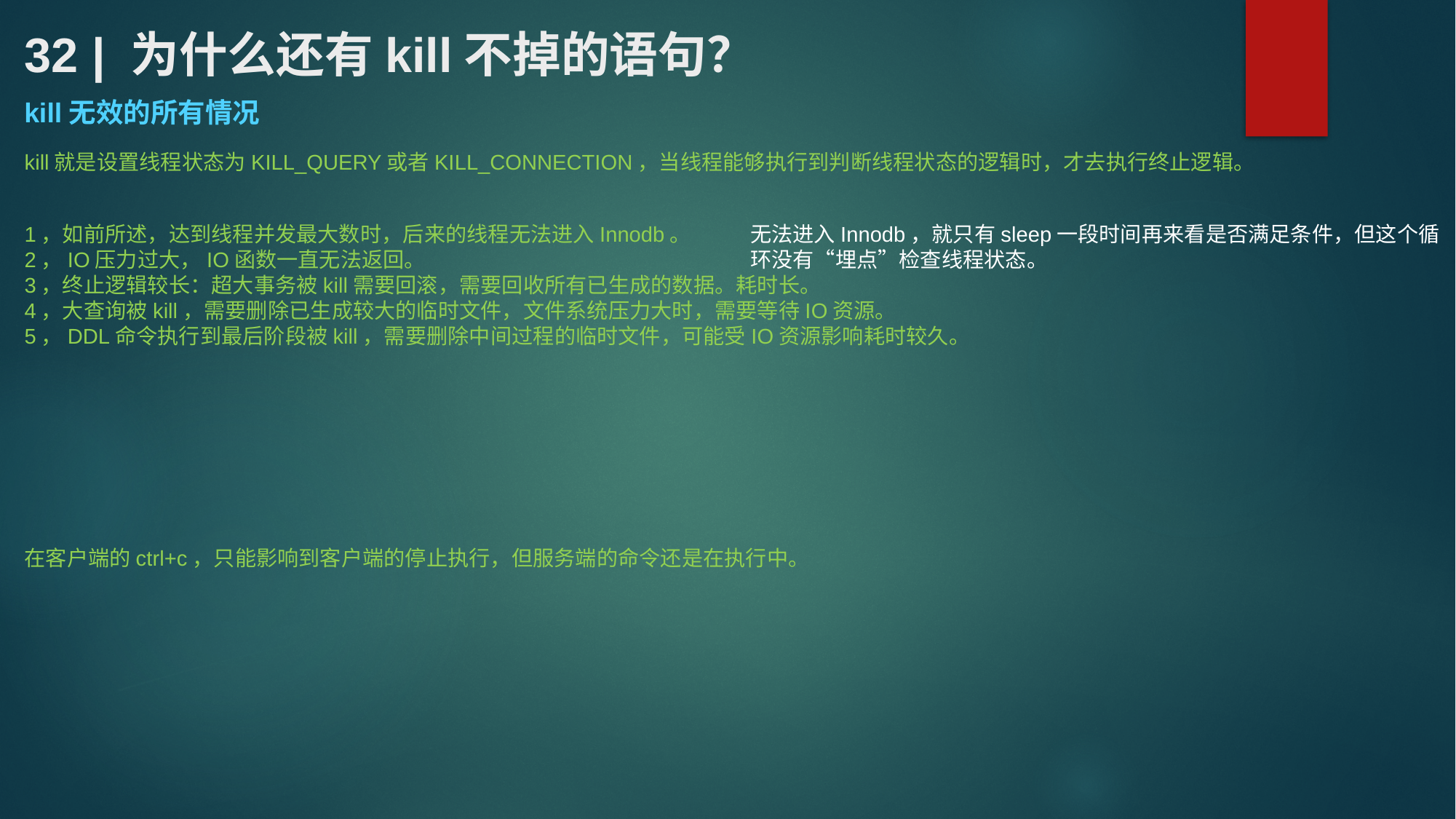

# 32 | 为什么还有kill不掉的语句？
kill无效的所有情况
kill就是设置线程状态为KILL_QUERY或者KILL_CONNECTION，当线程能够执行到判断线程状态的逻辑时，才去执行终止逻辑。
1，如前所述，达到线程并发最大数时，后来的线程无法进入Innodb。
2，IO压力过大，IO函数一直无法返回。
3，终止逻辑较长：超大事务被kill需要回滚，需要回收所有已生成的数据。耗时长。
4，大查询被kill，需要删除已生成较大的临时文件，文件系统压力大时，需要等待IO资源。
5，DDL命令执行到最后阶段被kill，需要删除中间过程的临时文件，可能受IO资源影响耗时较久。
无法进入Innodb，就只有sleep一段时间再来看是否满足条件，但这个循环没有“埋点”检查线程状态。
在客户端的ctrl+c，只能影响到客户端的停止执行，但服务端的命令还是在执行中。